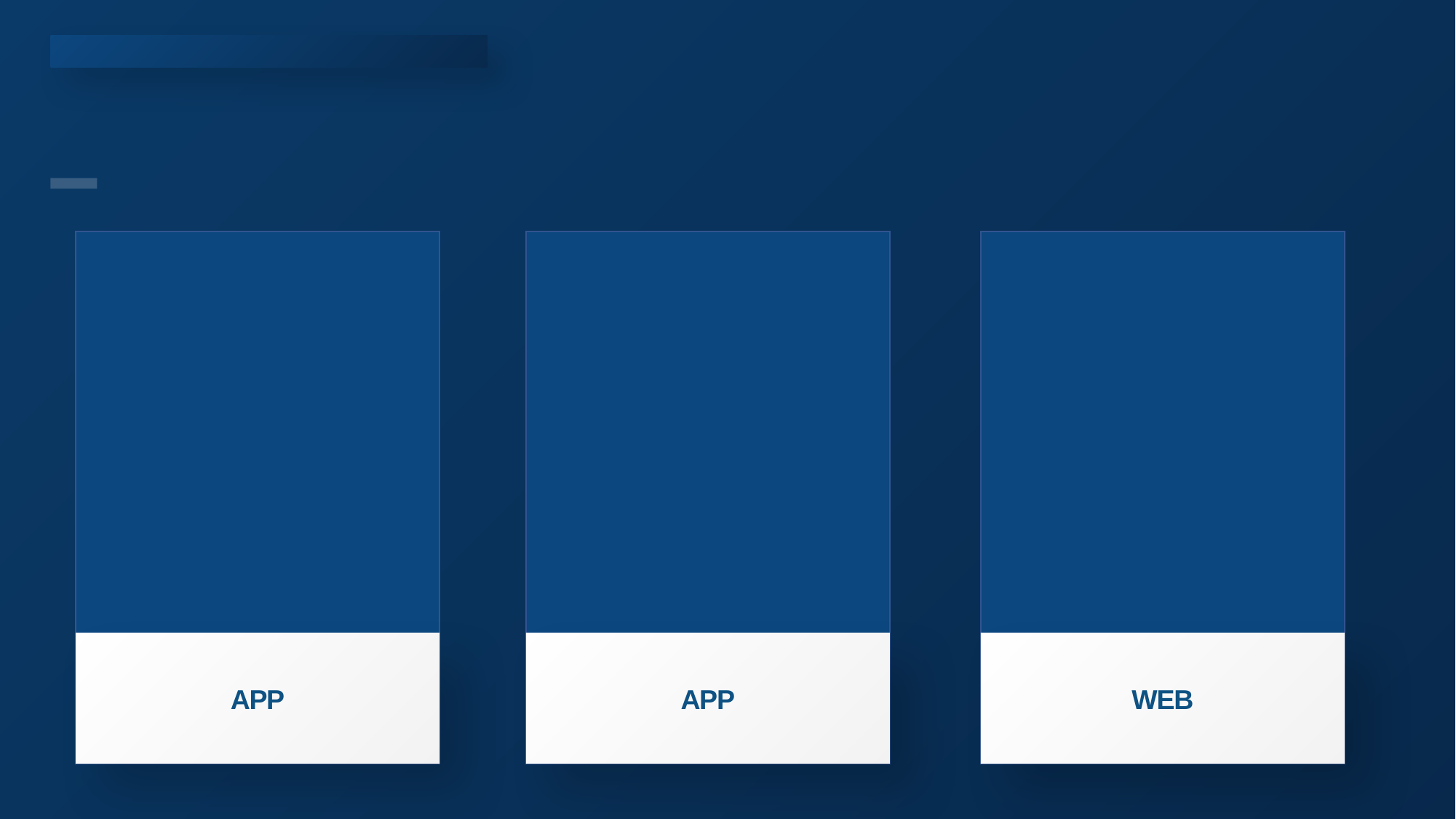

학사반 1조 김재욱 김건희 오종현 김태훈
# 핵심 기능 : 현재 서비스의 핵심 기능

연락처(명함) 교환
APP

연락처(명함) 제작
WEB

문자 인식
APP
실물 명함 인식
편집 툴 제공
블루투스 통신
QR코드 인식
템플릿 거래
NFC 통신
연락처(명함) 추천
와이파이 다이렉트